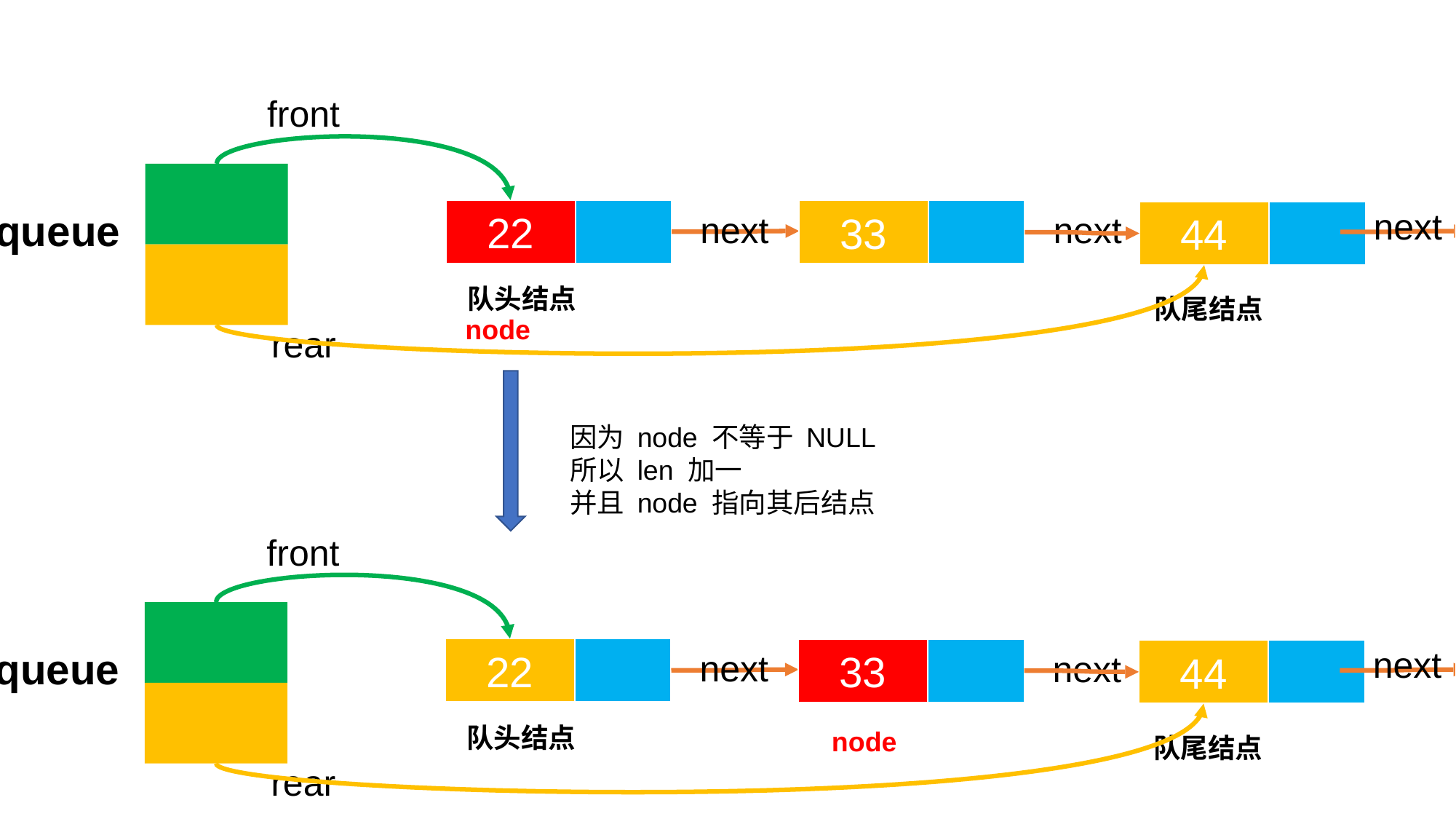

len=0
front

next
queue
22

next
33

44

next
NULL
队头结点
队尾结点
node
rear

因为 node 不等于 NULL
所以 len 加一
并且 node 指向其后结点
len=1
front

next
queue
22

next
33

44

next
NULL
队头结点
node
队尾结点
rear

len=2
因为 node 不等于 NULL
所以 len 加一
并且 node 指向其后结点
front

next
queue
22

next
33

44

next
NULL
队头结点
队尾结点
node
rear

len=3
因为 node 不等于 NULL
所以 len 加一
并且 node 指向其后结点
front

next
queue
22

next
33

44

next
NULL
队头结点
队尾结点
node
rear

因为 node 等于 NULL
所以队列扫描完毕，返回统计结果
len=3